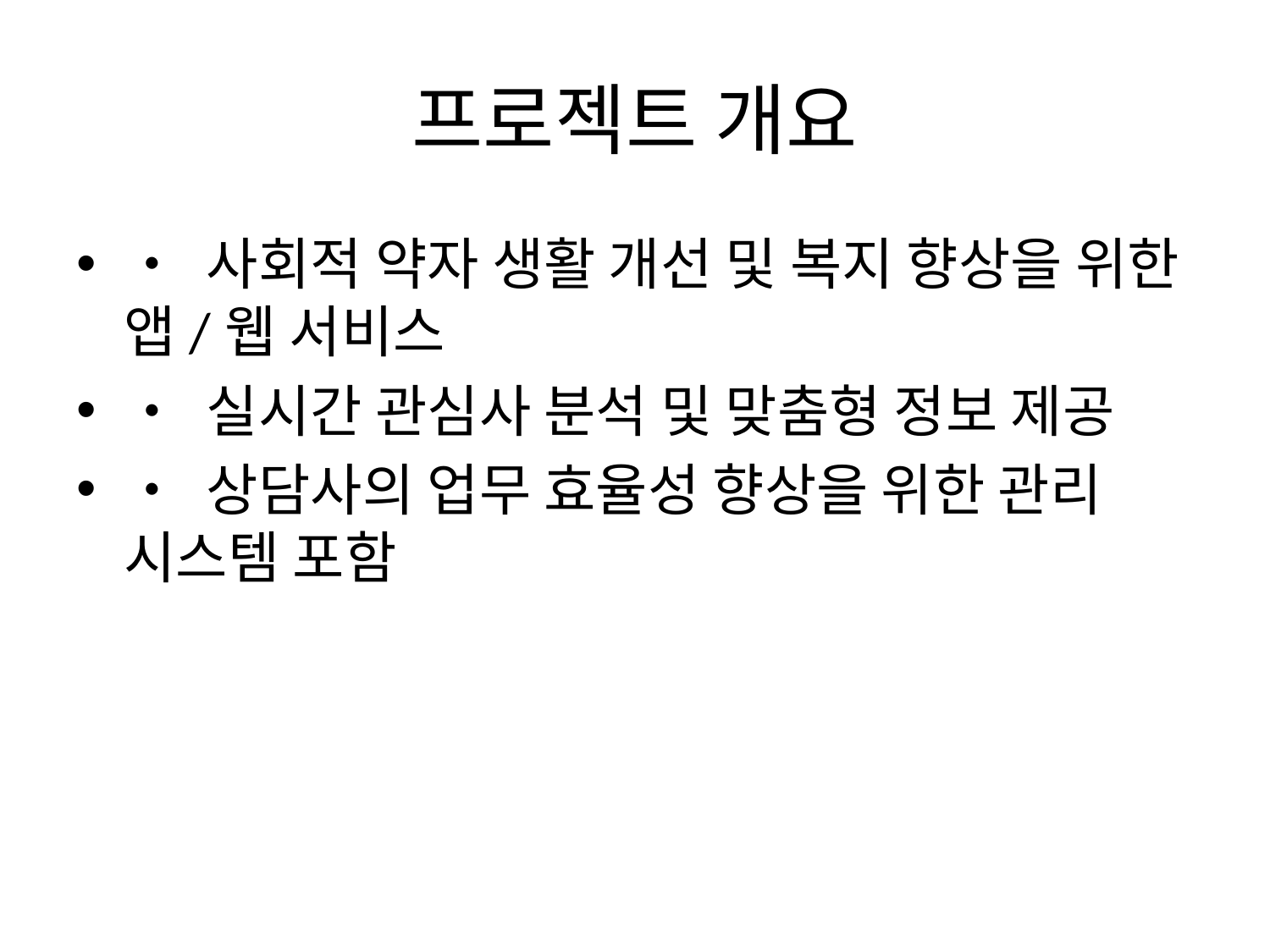

# 프로젝트 개요
• 사회적 약자 생활 개선 및 복지 향상을 위한 앱/웹 서비스
• 실시간 관심사 분석 및 맞춤형 정보 제공
• 상담사의 업무 효율성 향상을 위한 관리 시스템 포함